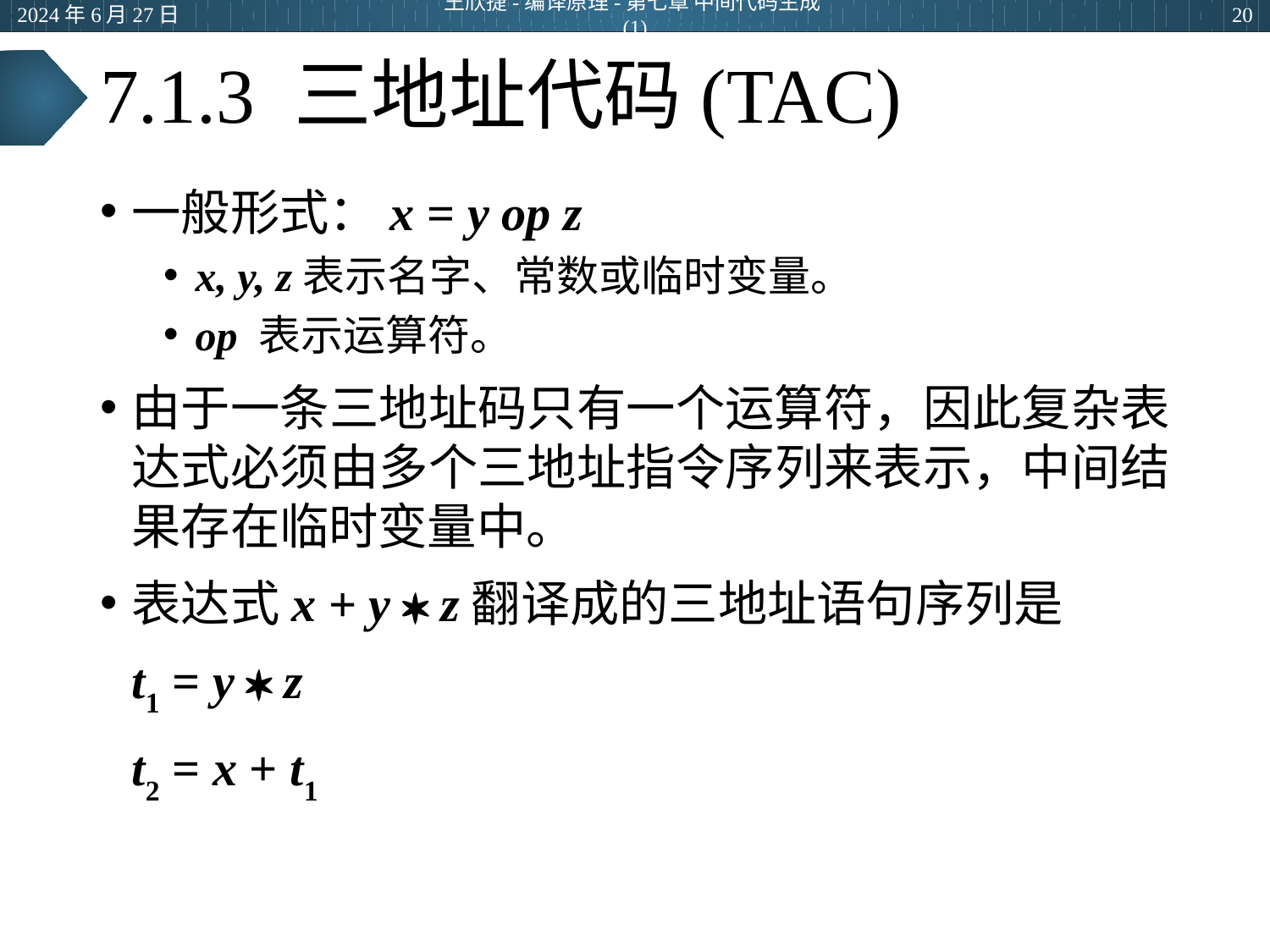

2024年6月27日
王欣捷-编译原理-第七章 中间代码生成(1)
20
# 7.1.3 三地址代码(TAC)
一般形式：x = y op z
x, y, z表示名字、常数或临时变量。
op 表示运算符。
由于一条三地址码只有一个运算符，因此复杂表达式必须由多个三地址指令序列来表示，中间结果存在临时变量中。
表达式x + y ∗ z翻译成的三地址语句序列是
	t1 = y ∗ z
	t2 = x + t1